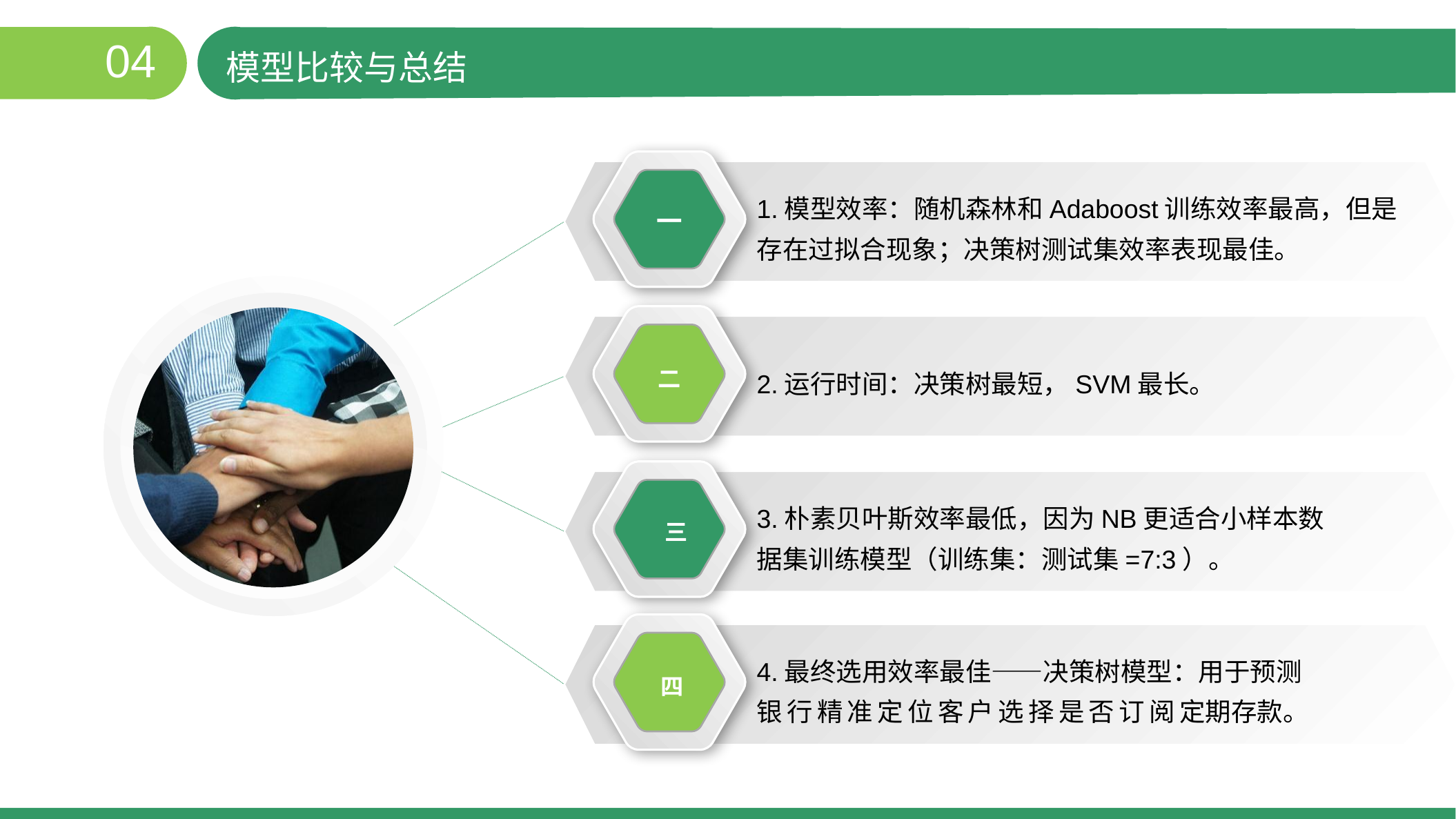

04

模型比较与总结

1.模型效率：随机森林和Adaboost训练效率最高，但是存在过拟合现象；决策树测试集效率表现最佳。
一

2.运行时间：决策树最短，SVM最长。
二

3.朴素贝叶斯效率最低，因为NB更适合小样本数据集训练模型（训练集：测试集=7:3）。
三

4.最终选用效率最佳——决策树模型：用于预测银行精准定位客户选择是否订阅定期存款。
四